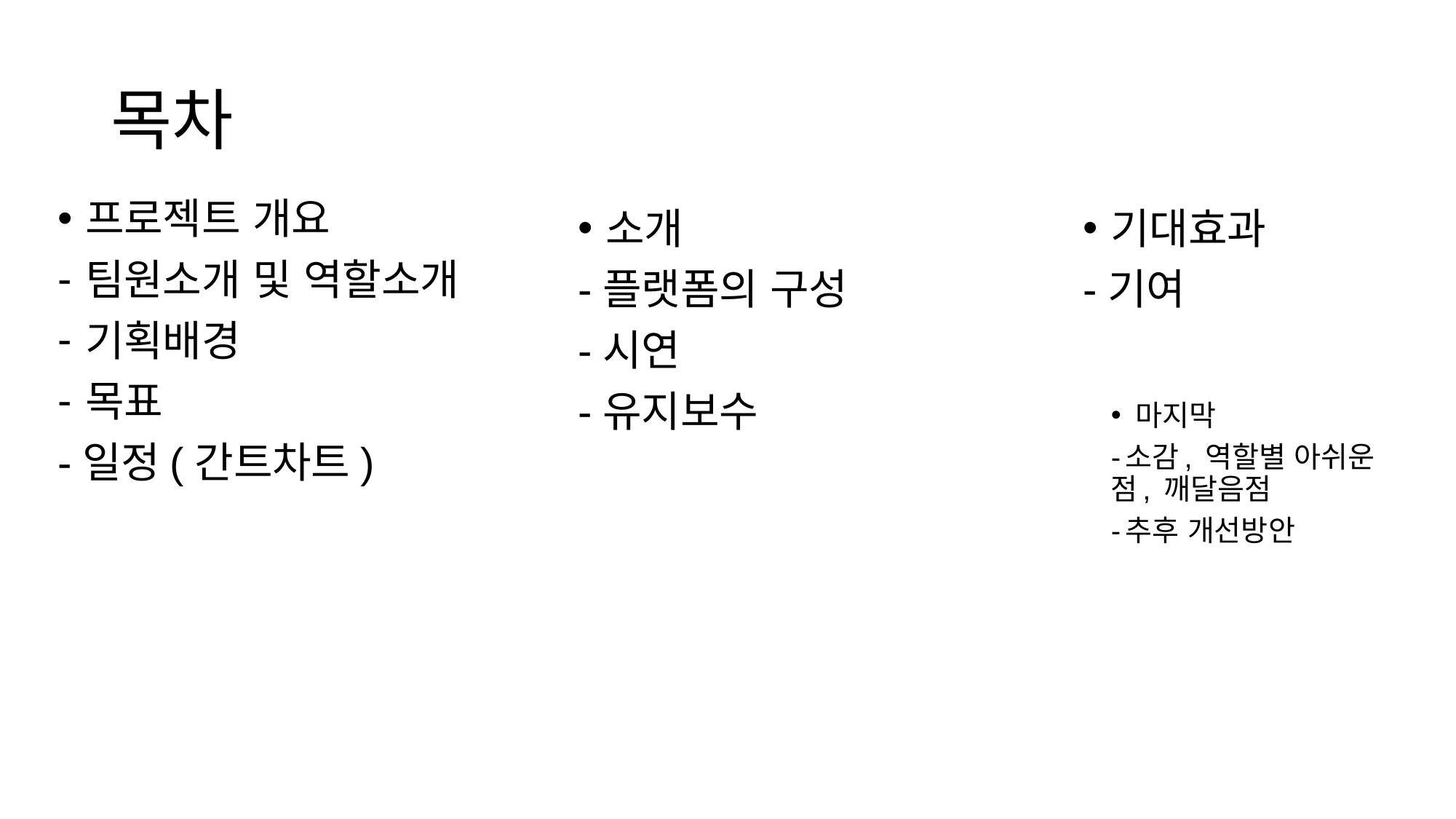

# 목차
프로젝트 개요
팀원소개 및 역할소개
기획배경
목표
-일정(간트차트)
소개
-플랫폼의 구성
-시연
-유지보수
기대효과
-기여

마지막
-소감, 역할별 아쉬운 점, 깨달음점
-추후 개선방안